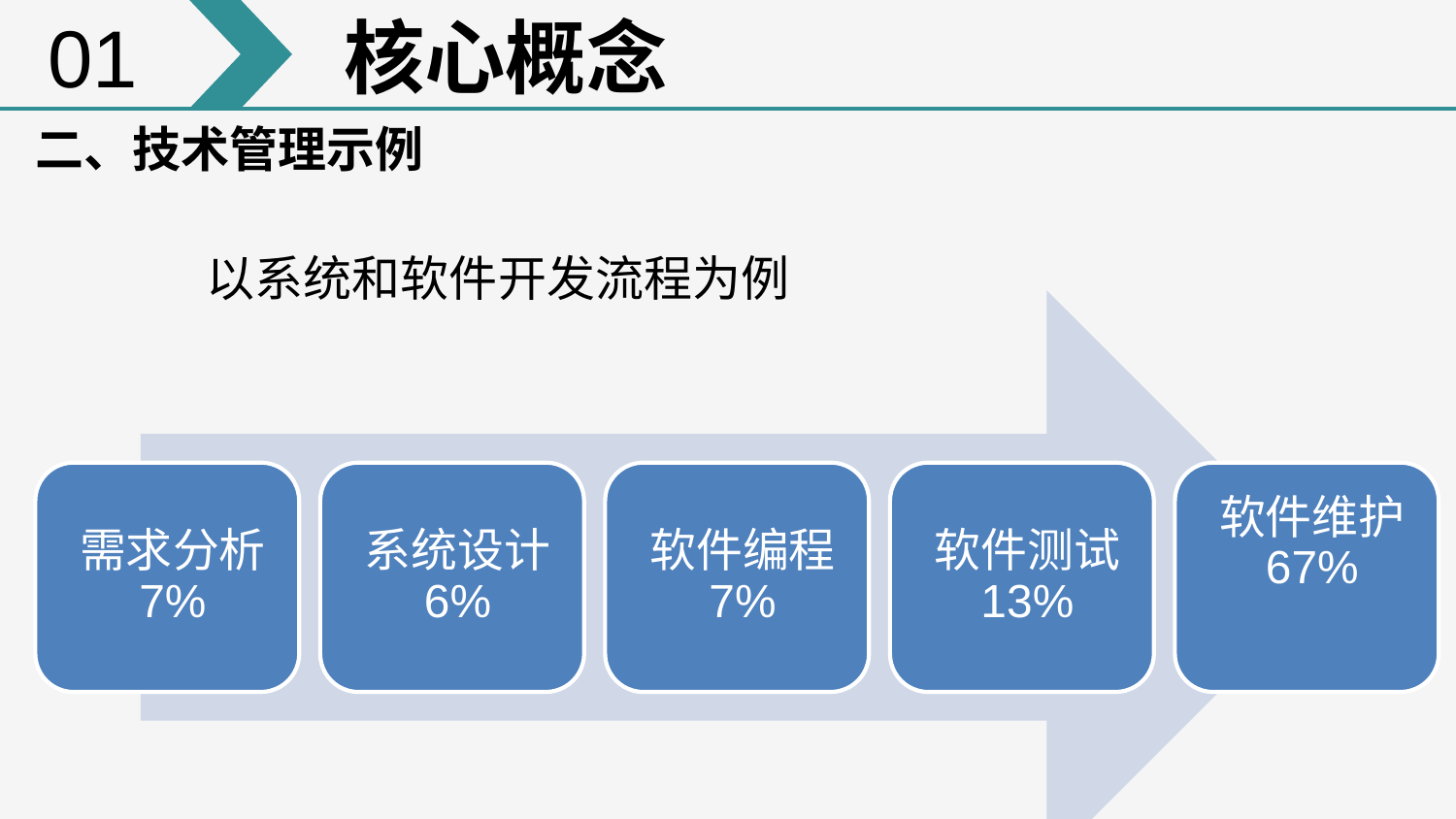

01
 核心概念
二、技术管理示例
              以系统和软件开发流程为例
需求分析 7%
系统设计 6%
软件编程 7%
软件测试 13%
软件维护 67%